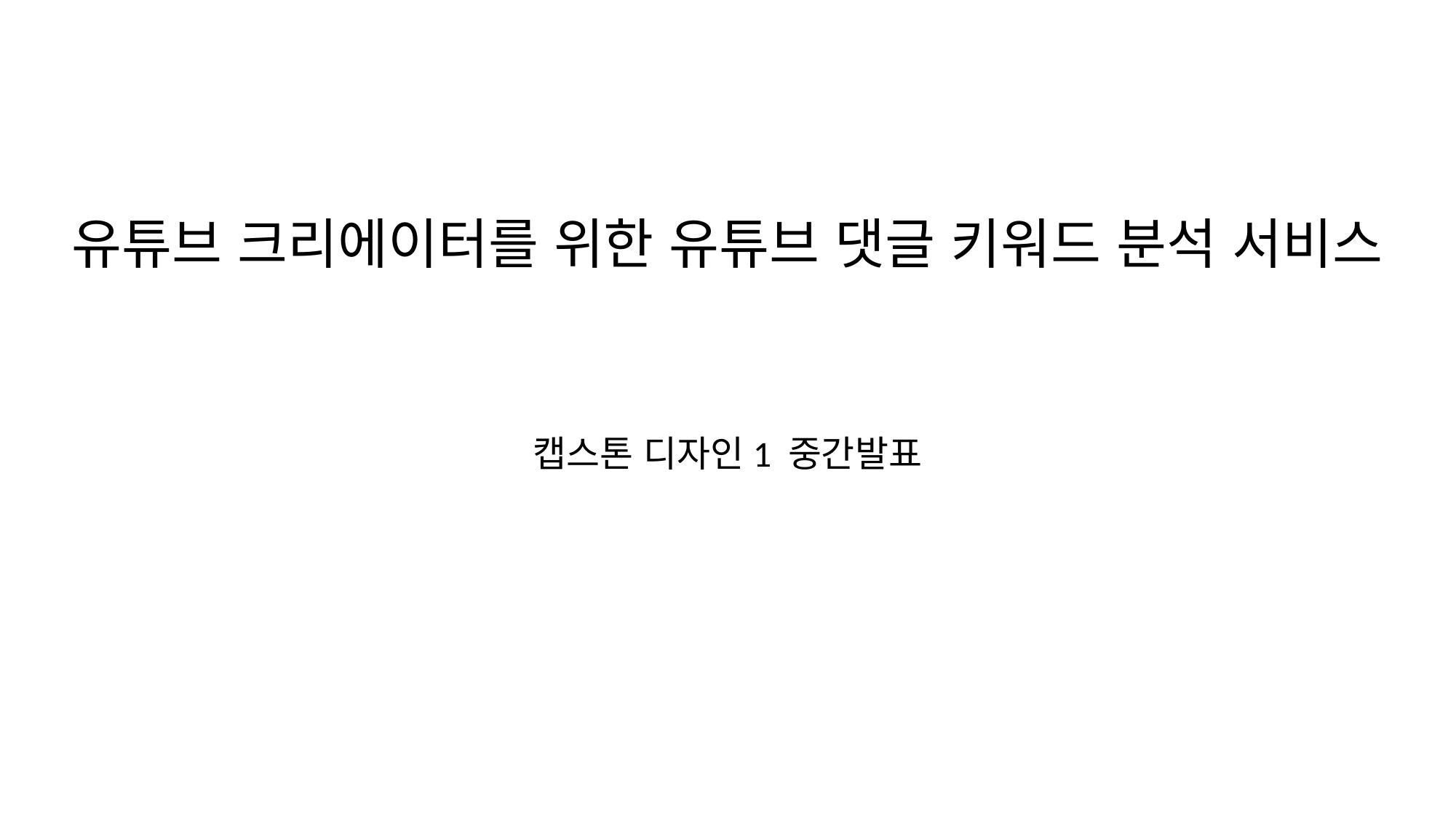

# 유튜브 크리에이터를 위한 유튜브 댓글 키워드 분석 서비스
캡스톤 디자인1 중간발표